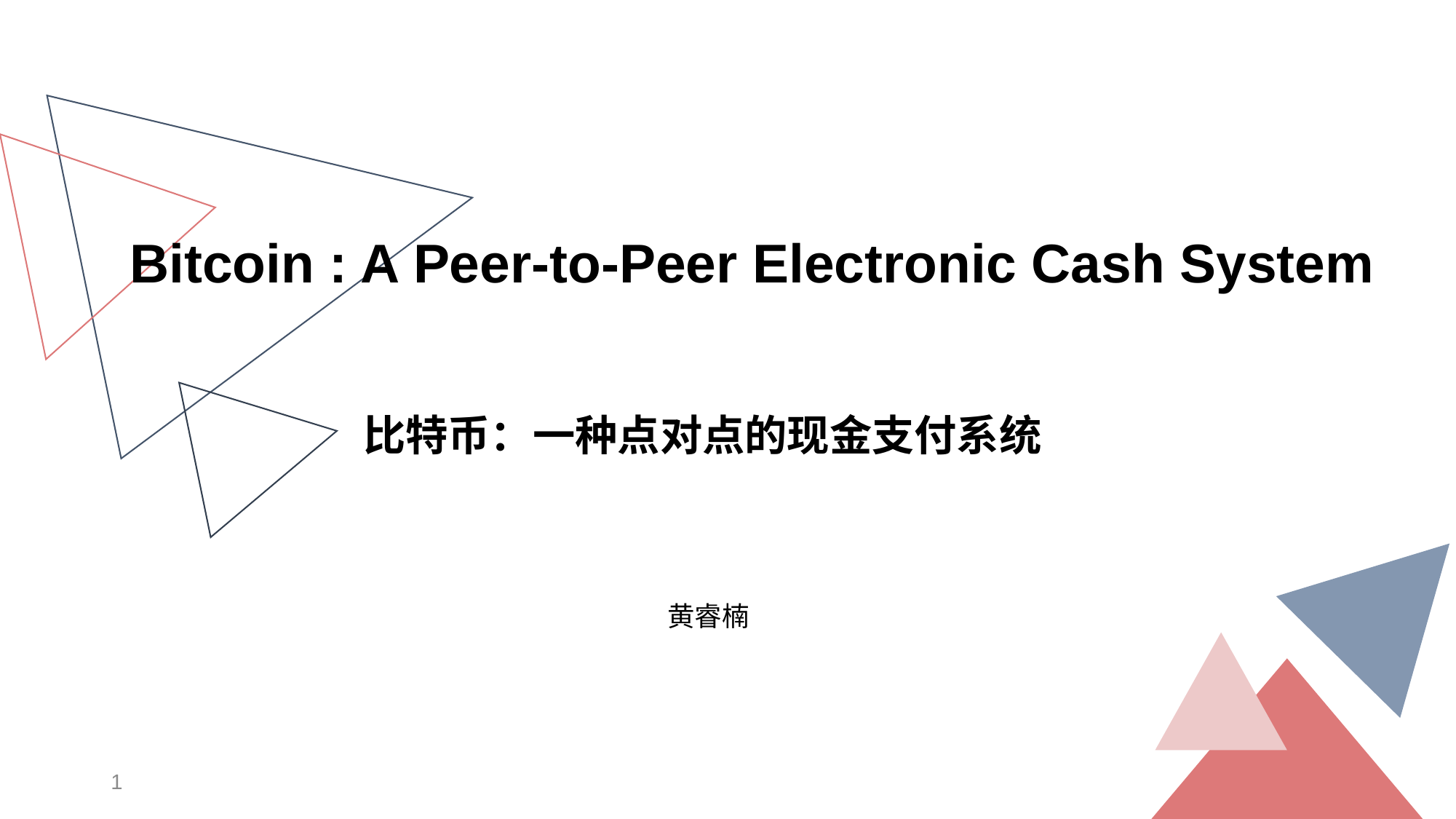

Bitcoin : A Peer-to-Peer Electronic Cash System

比特币：一种点对点的现金支付系统

黄睿楠

1